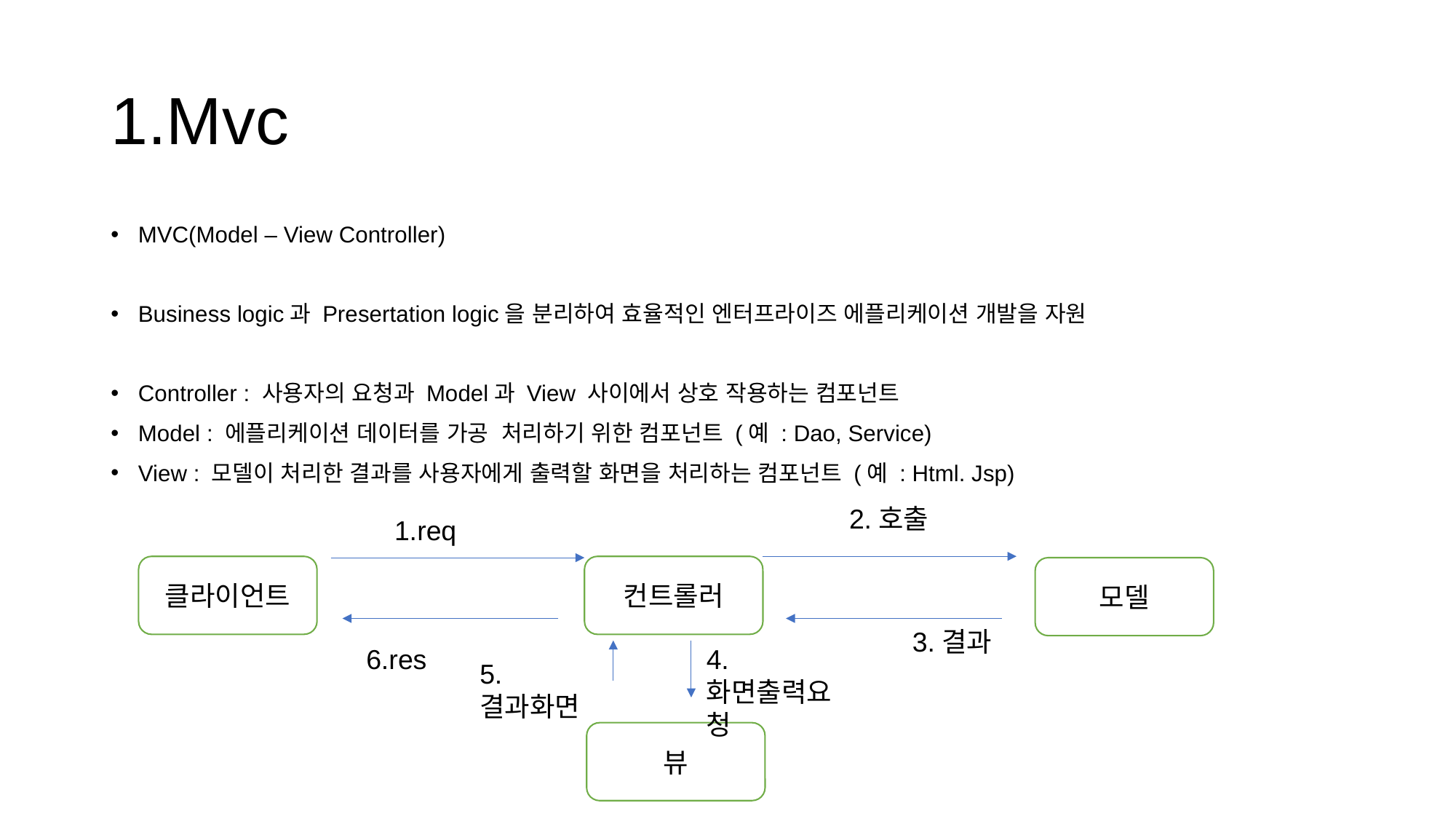

# 1.Mvc
MVC(Model – View Controller)

Business logic과 Presertation logic을 분리하여 효율적인 엔터프라이즈 에플리케이션 개발을 자원

Controller : 사용자의 요청과 Model과 View 사이에서 상호 작용하는 컴포넌트
Model : 에플리케이션 데이터를 가공  처리하기 위한 컴포넌트 (예 : Dao, Service)
View : 모델이 처리한 결과를 사용자에게 출력할 화면을 처리하는 컴포넌트 (예 : Html. Jsp)

2.호출
1.req
클라이언트
컨트롤러
모델
3.결과
6.res
4.화면출력요청
5.결과화면
뷰